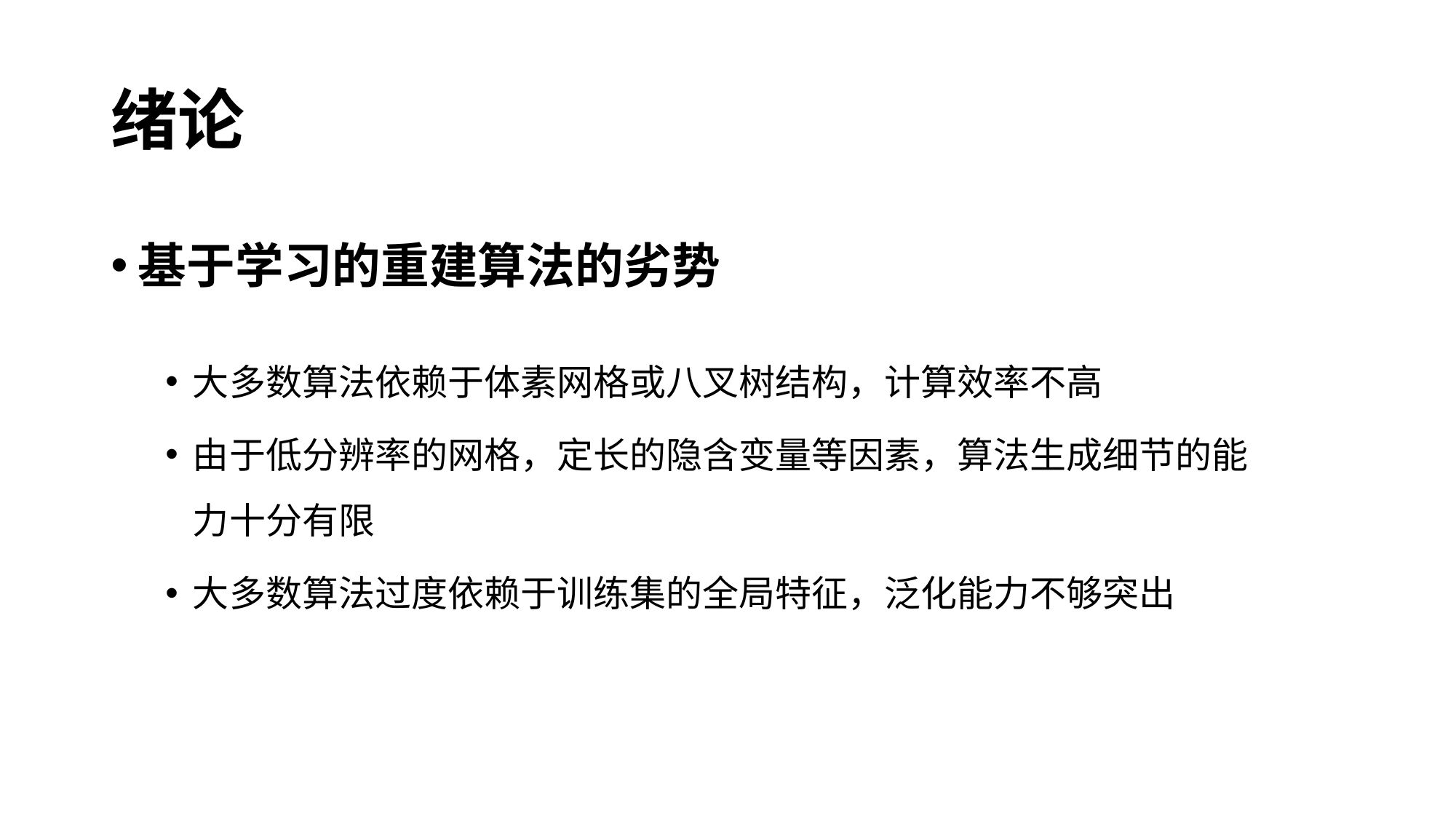

# 绪论
基于学习的重建算法的劣势

大多数算法依赖于体素网格或八叉树结构，计算效率不高
由于低分辨率的网格，定长的隐含变量等因素，算法生成细节的能力十分有限
大多数算法过度依赖于训练集的全局特征，泛化能力不够突出